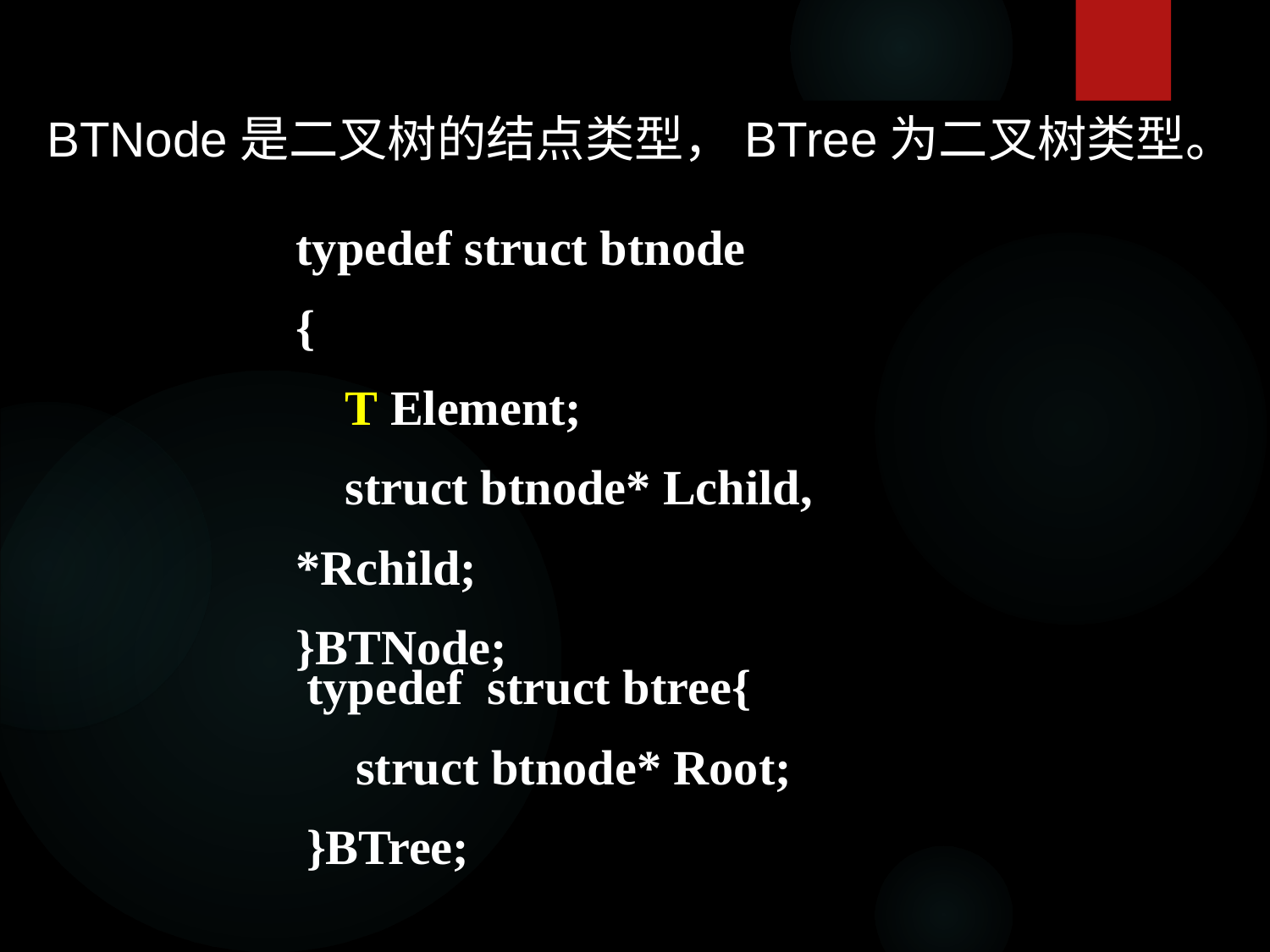

BTNode是二叉树的结点类型，BTree为二叉树类型。
typedef struct btnode
{
    T Element;
    struct btnode* Lchild, *Rchild;
}BTNode;
typedef  struct btree{
    struct btnode* Root;
}BTree;